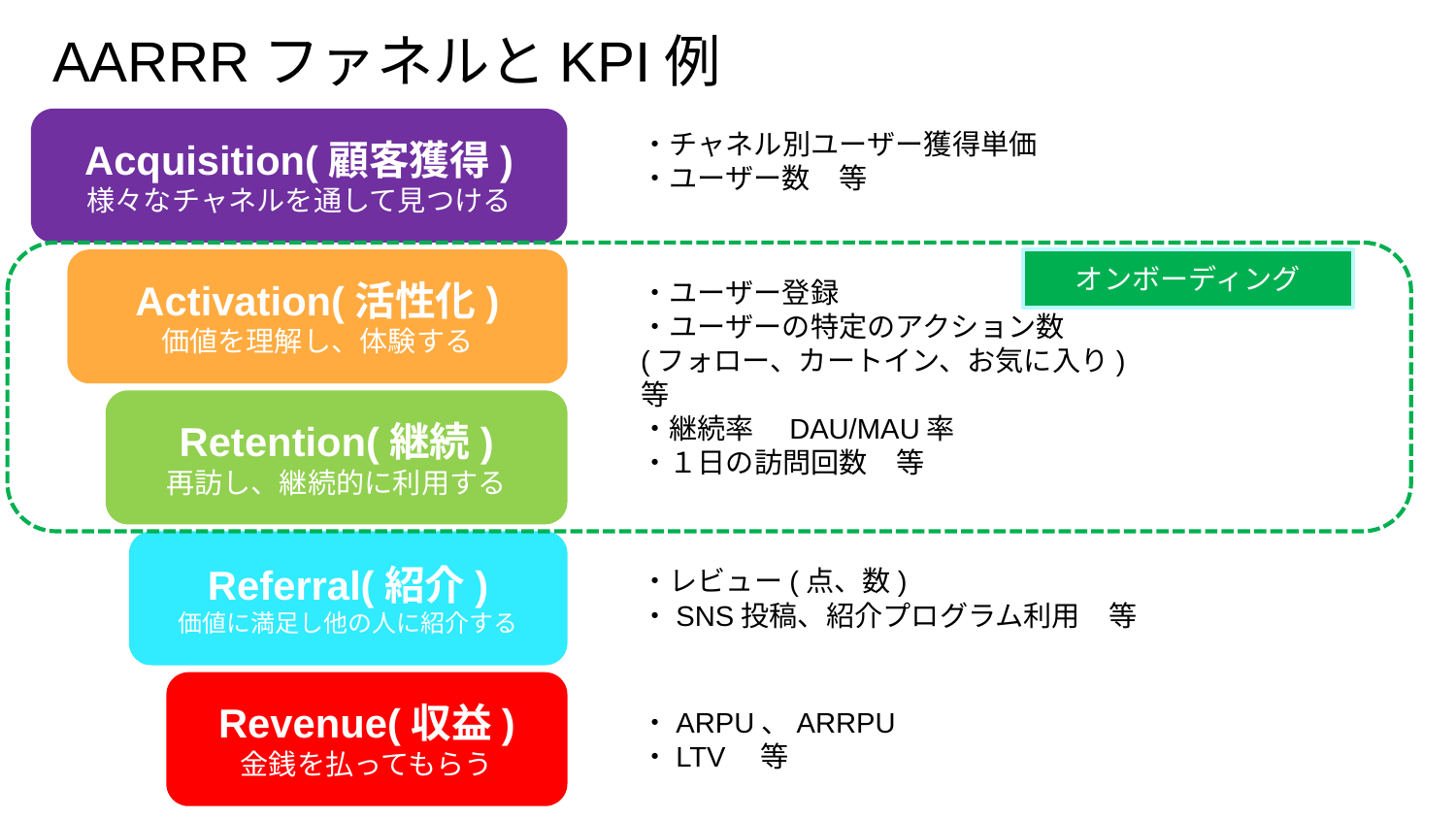

# AARRRファネルとKPI例
Acquisition(顧客獲得)
様々なチャネルを通して見つける
・チャネル別ユーザー獲得単価
・ユーザー数　等

Activation(活性化)
価値を理解し、体験する
オンボーディング
・ユーザー登録
・ユーザーの特定のアクション数
(フォロー、カートイン、お気に入り)　等
Retention(継続)
再訪し、継続的に利用する
・継続率　DAU/MAU率
・１日の訪問回数　等
Referral(紹介)
価値に満足し他の人に紹介する
・レビュー(点、数)
・SNS投稿、紹介プログラム利用　等
Revenue(収益)
金銭を払ってもらう
・ARPU、ARRPU
・LTV　等